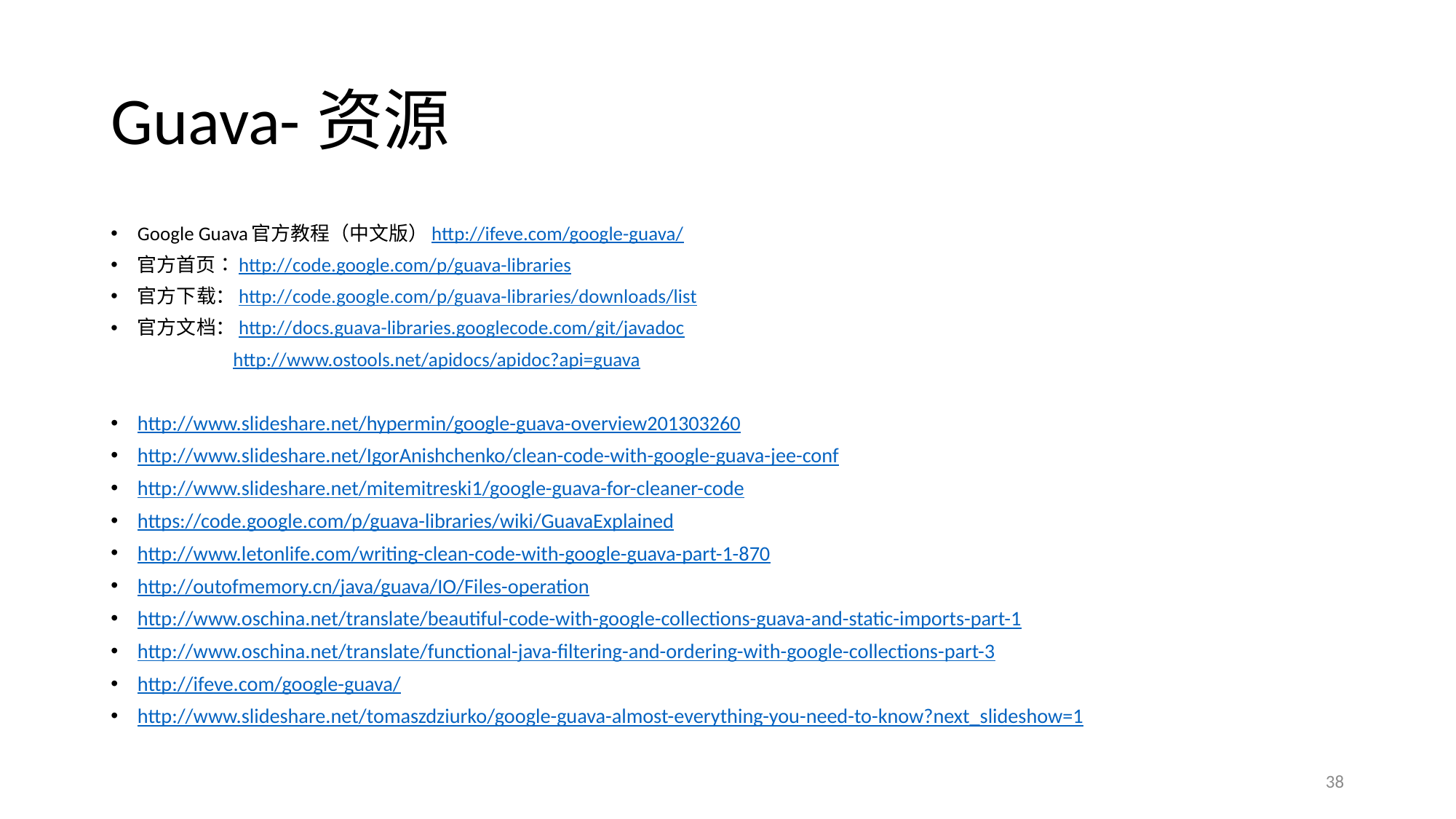

# Guava-资源
Google Guava官方教程（中文版）http://ifeve.com/google-guava/
官方首页：http://code.google.com/p/guava-libraries
官方下载：http://code.google.com/p/guava-libraries/downloads/list
官方文档：http://docs.guava-libraries.googlecode.com/git/javadoc
	           http://www.ostools.net/apidocs/apidoc?api=guava

http://www.slideshare.net/hypermin/google-guava-overview201303260
http://www.slideshare.net/IgorAnishchenko/clean-code-with-google-guava-jee-conf
http://www.slideshare.net/mitemitreski1/google-guava-for-cleaner-code
https://code.google.com/p/guava-libraries/wiki/GuavaExplained
http://www.letonlife.com/writing-clean-code-with-google-guava-part-1-870
http://outofmemory.cn/java/guava/IO/Files-operation
http://www.oschina.net/translate/beautiful-code-with-google-collections-guava-and-static-imports-part-1
http://www.oschina.net/translate/functional-java-filtering-and-ordering-with-google-collections-part-3
http://ifeve.com/google-guava/
http://www.slideshare.net/tomaszdziurko/google-guava-almost-everything-you-need-to-know?next_slideshow=1

38